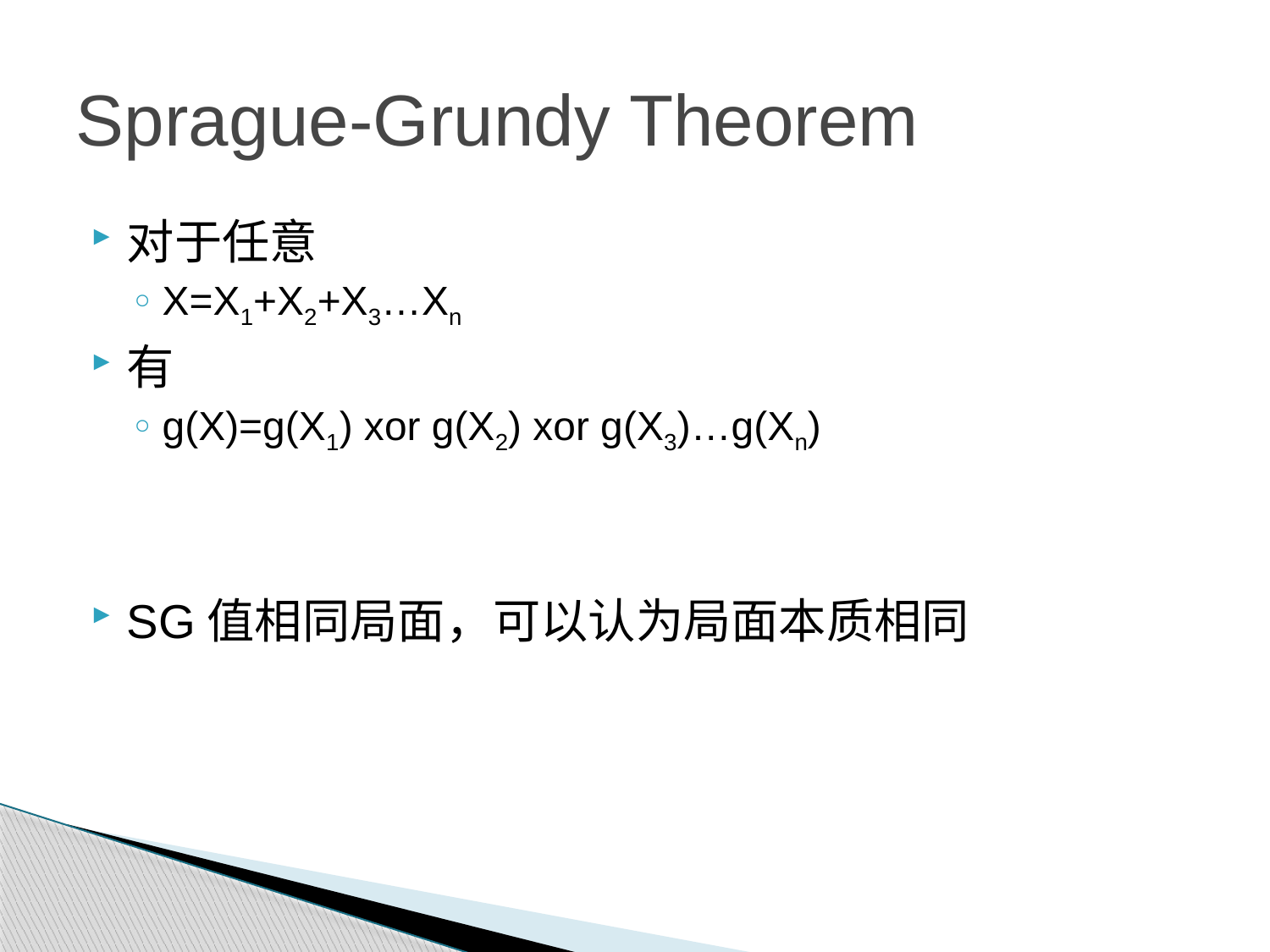

# Sprague-Grundy Theorem
对于任意
X=X1+X2+X3…Xn
有
g(X)=g(X1) xor g(X2) xor g(X3)…g(Xn)

SG值相同局面，可以认为局面本质相同